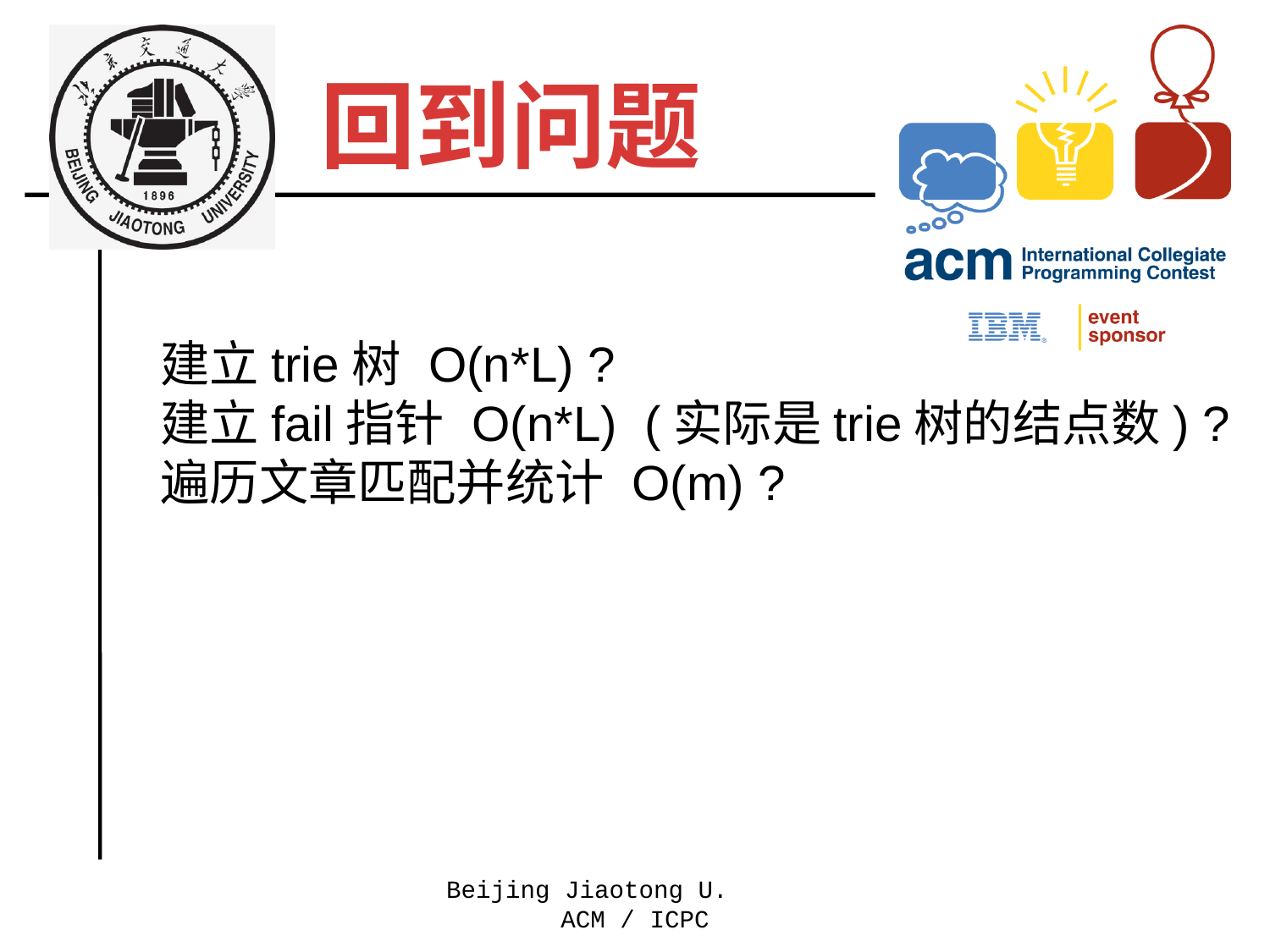

回到问题
建立trie树 O(n*L) ?
建立fail指针 O(n*L)  (实际是trie树的结点数) ?
遍历文章匹配并统计 O(m) ?